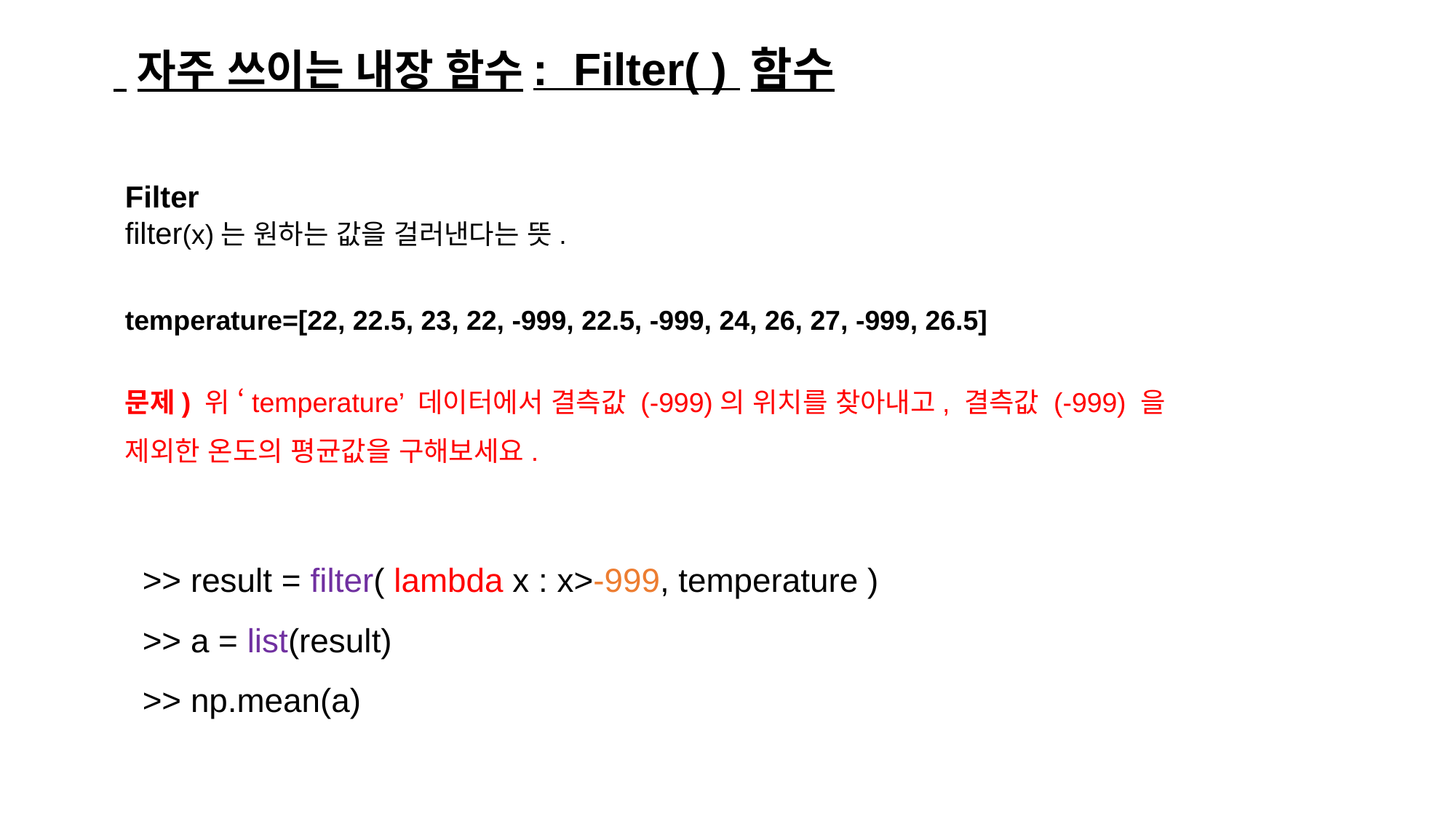

# 자주 쓰이는 내장 함수:  Filter( ) 함수
Filter
filter(x)는 원하는 값을 걸러낸다는 뜻.
temperature=[22, 22.5, 23, 22, -999, 22.5, -999, 24, 26, 27, -999, 26.5]

문제) 위 ‘temperature’ 데이터에서 결측값 (-999)의 위치를 찾아내고, 결측값 (-999) 을 제외한 온도의 평균값을 구해보세요.
>> result = filter( lambda x : x>-999, temperature )
>> a = list(result)
>> np.mean(a)